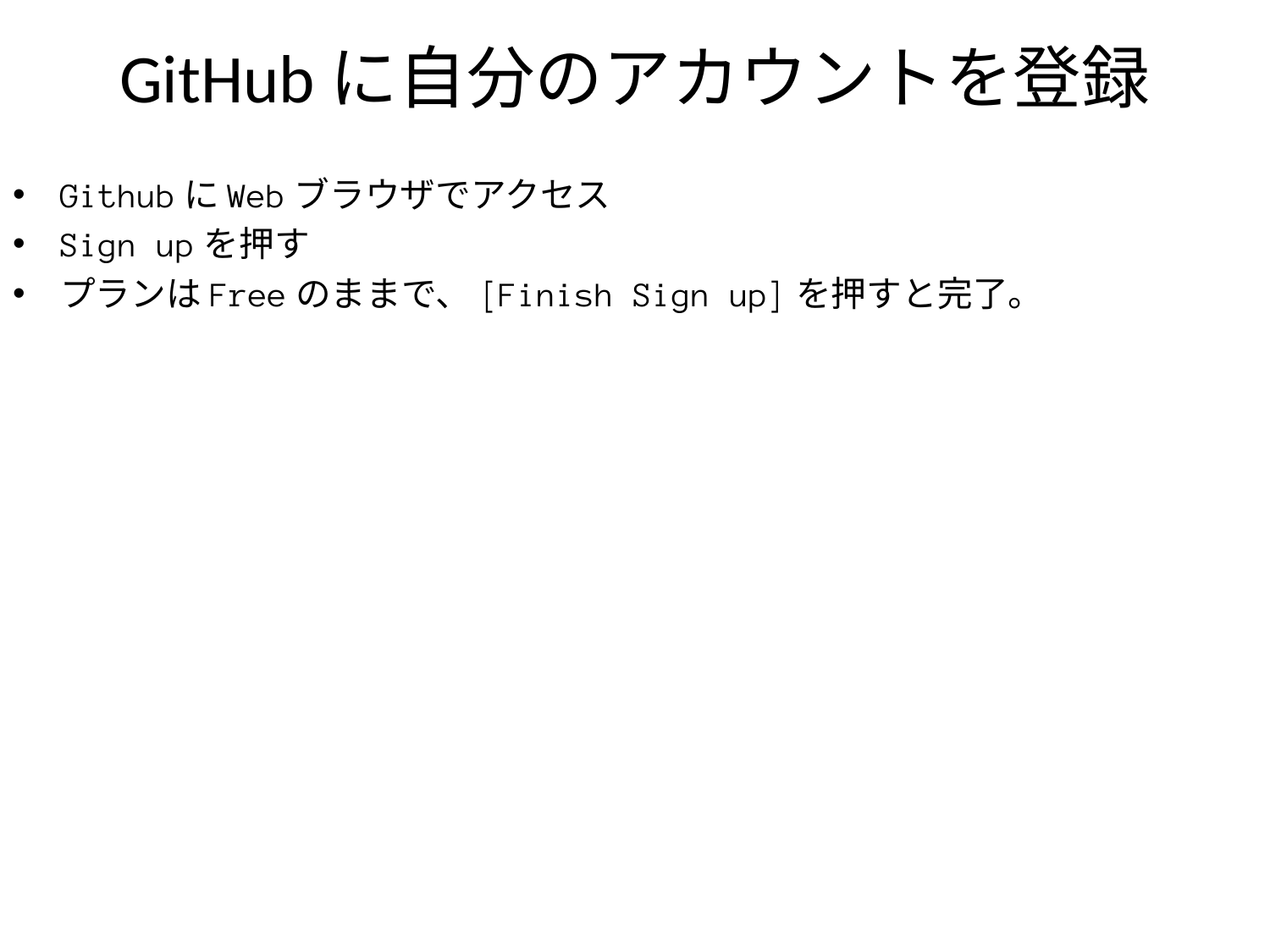

# GitHubに自分のアカウントを登録
GithubにWebブラウザでアクセス
Sign upを押す
プランはFreeのままで、[Finish Sign up]を押すと完了。